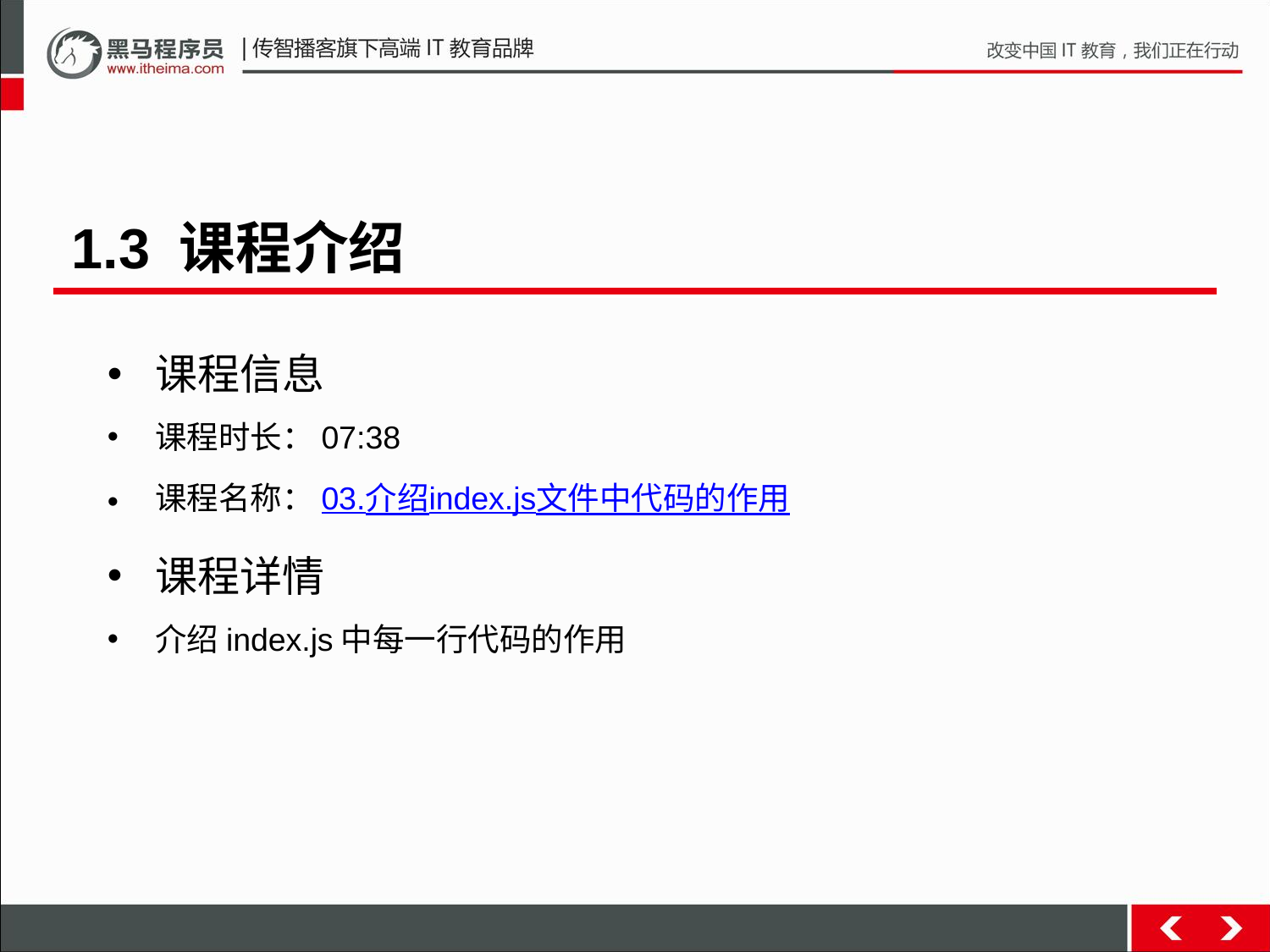

1.3 课程介绍
课程信息
课程时长：07:38
课程名称：03.介绍index.js文件中代码的作用
课程详情
介绍index.js中每一行代码的作用